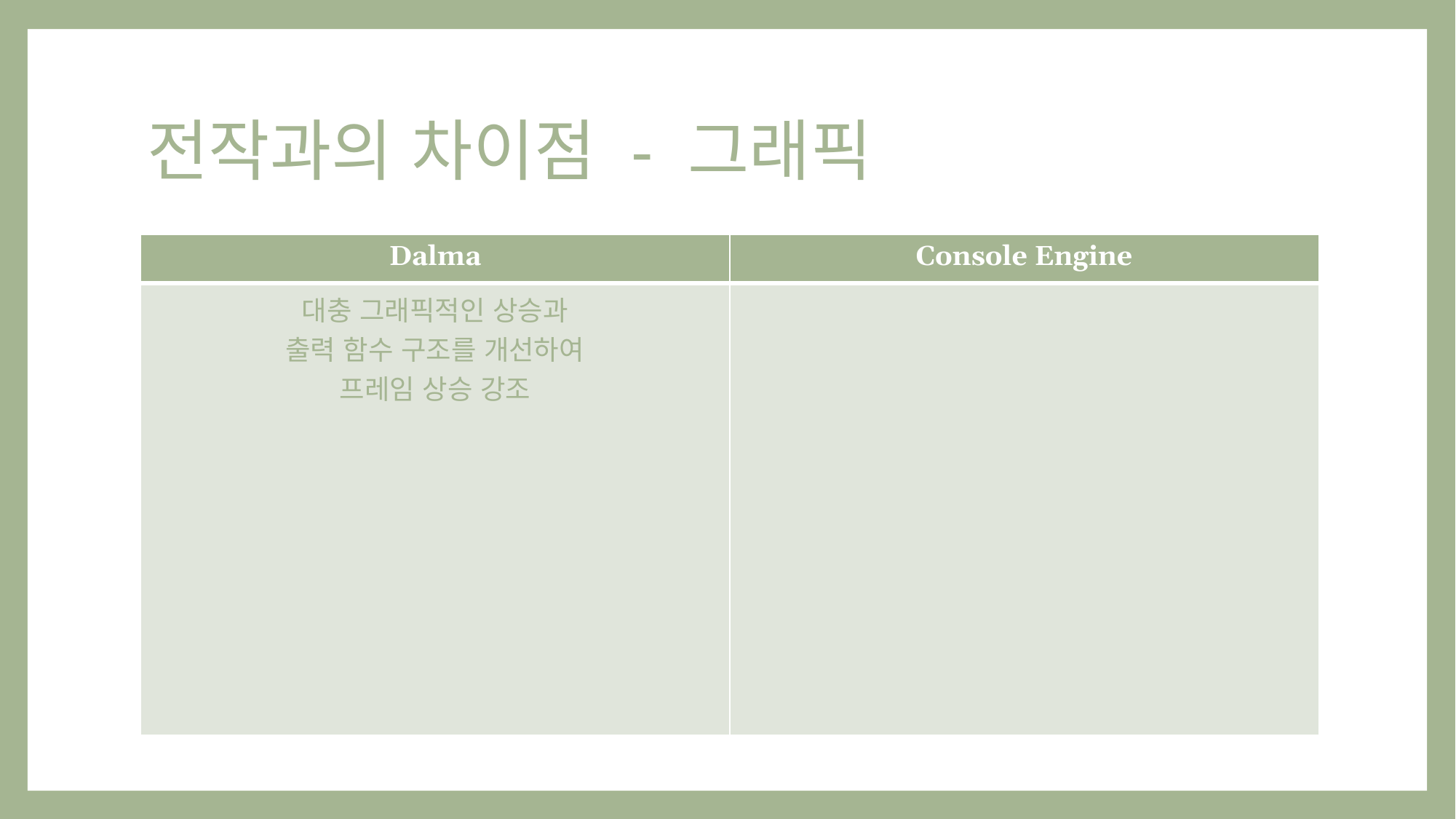

# 전작과의 차이점 - 그래픽
| Dalma | Console Engine |
| --- | --- |
| 대충 그래픽적인 상승과 출력 함수 구조를 개선하여 프레임 상승 강조 |  |